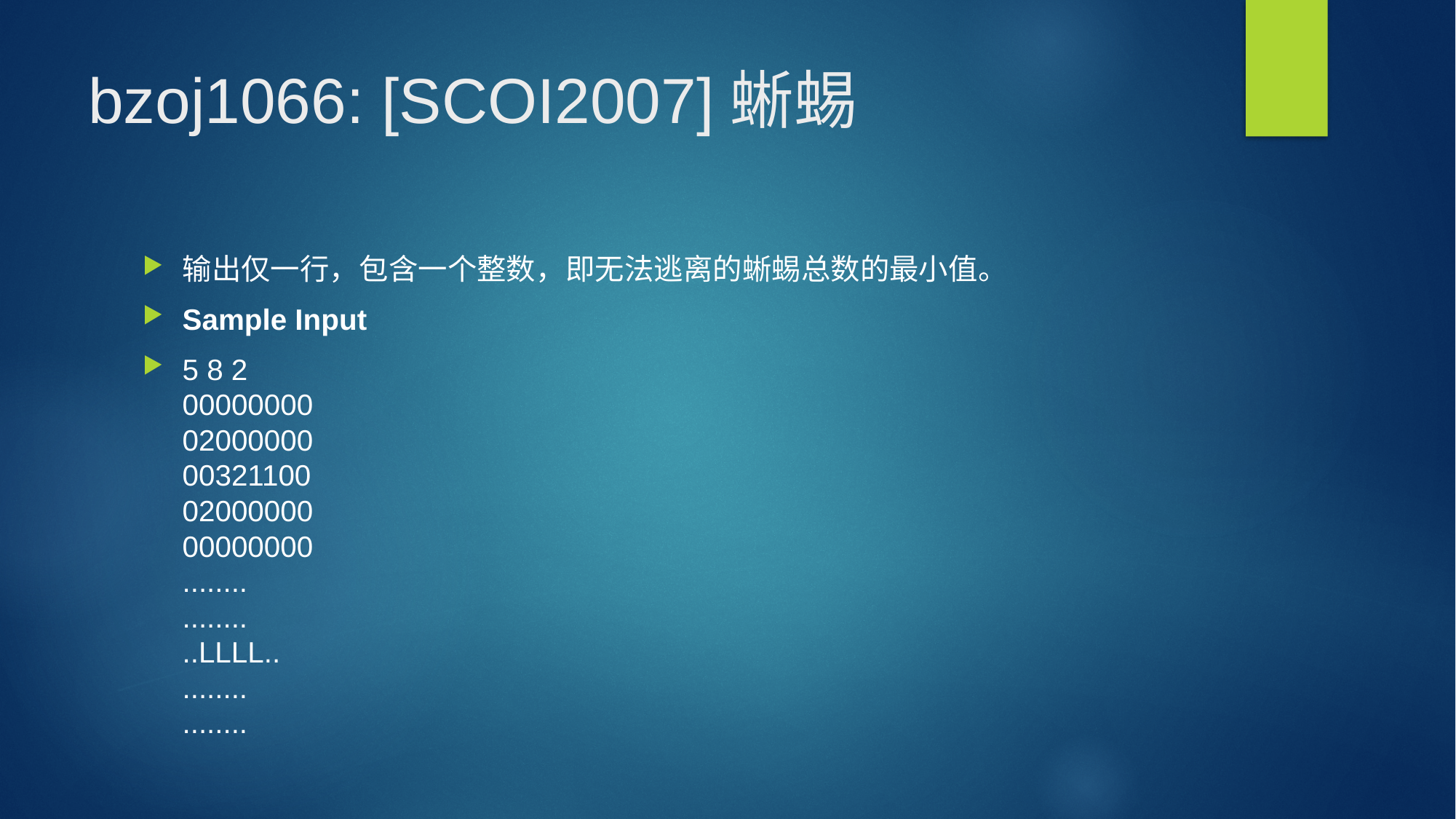

# bzoj1066: [SCOI2007]蜥蜴
输出仅一行，包含一个整数，即无法逃离的蜥蜴总数的最小值。
Sample Input
5 8 2
00000000
02000000
00321100
02000000
00000000
........
........
..LLLL..
........
........